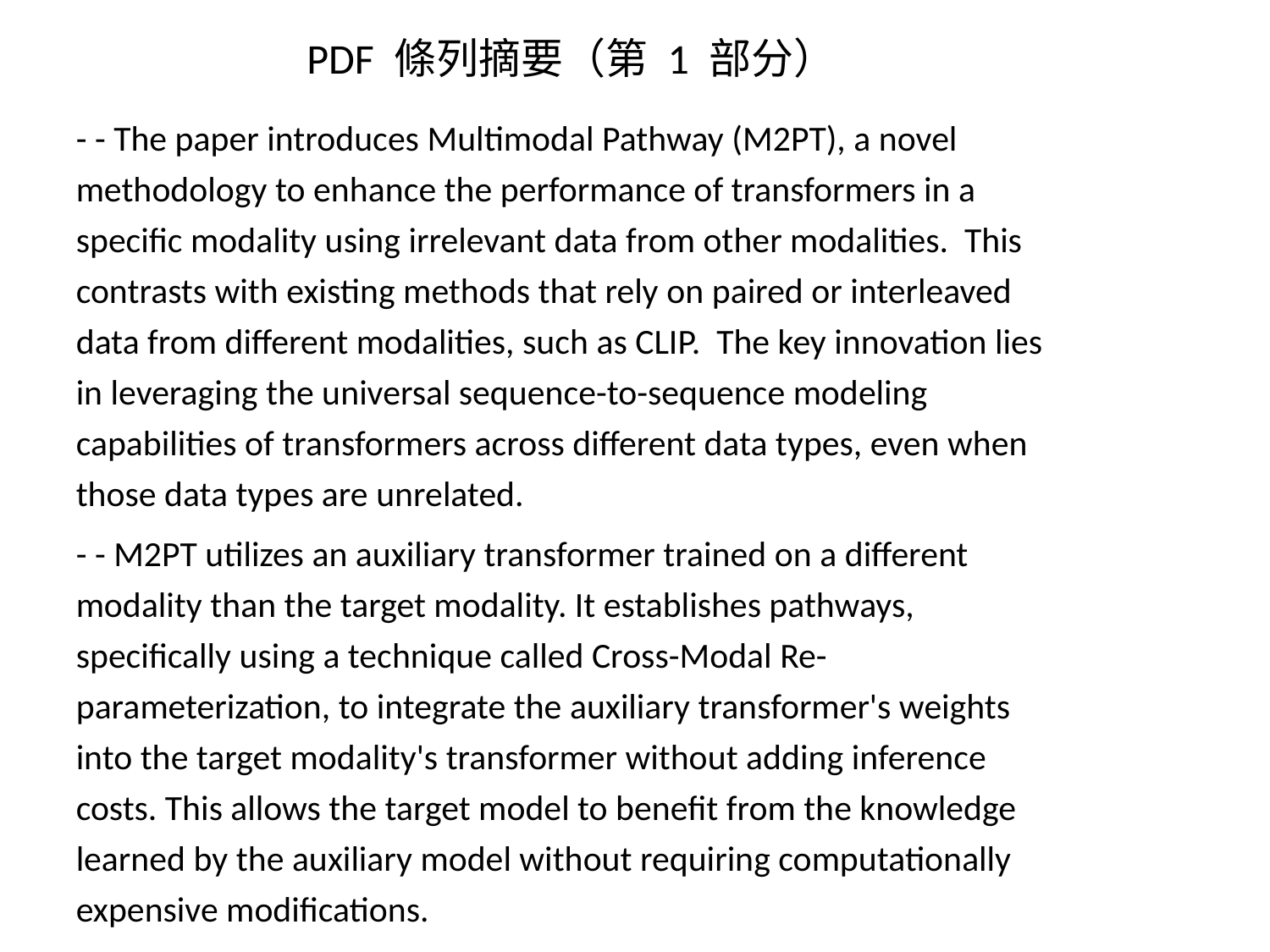

PDF 條列摘要（第 1 部分）

- - The paper introduces Multimodal Pathway (M2PT), a novel methodology to enhance the performance of transformers in a specific modality using irrelevant data from other modalities.  This contrasts with existing methods that rely on paired or interleaved data from different modalities, such as CLIP.  The key innovation lies in leveraging the universal sequence-to-sequence modeling capabilities of transformers across different data types, even when those data types are unrelated.
- - M2PT utilizes an auxiliary transformer trained on a different modality than the target modality. It establishes pathways, specifically using a technique called Cross-Modal Re-parameterization, to integrate the auxiliary transformer's weights into the target modality's transformer without adding inference costs. This allows the target model to benefit from the knowledge learned by the auxiliary model without requiring computationally expensive modifications.